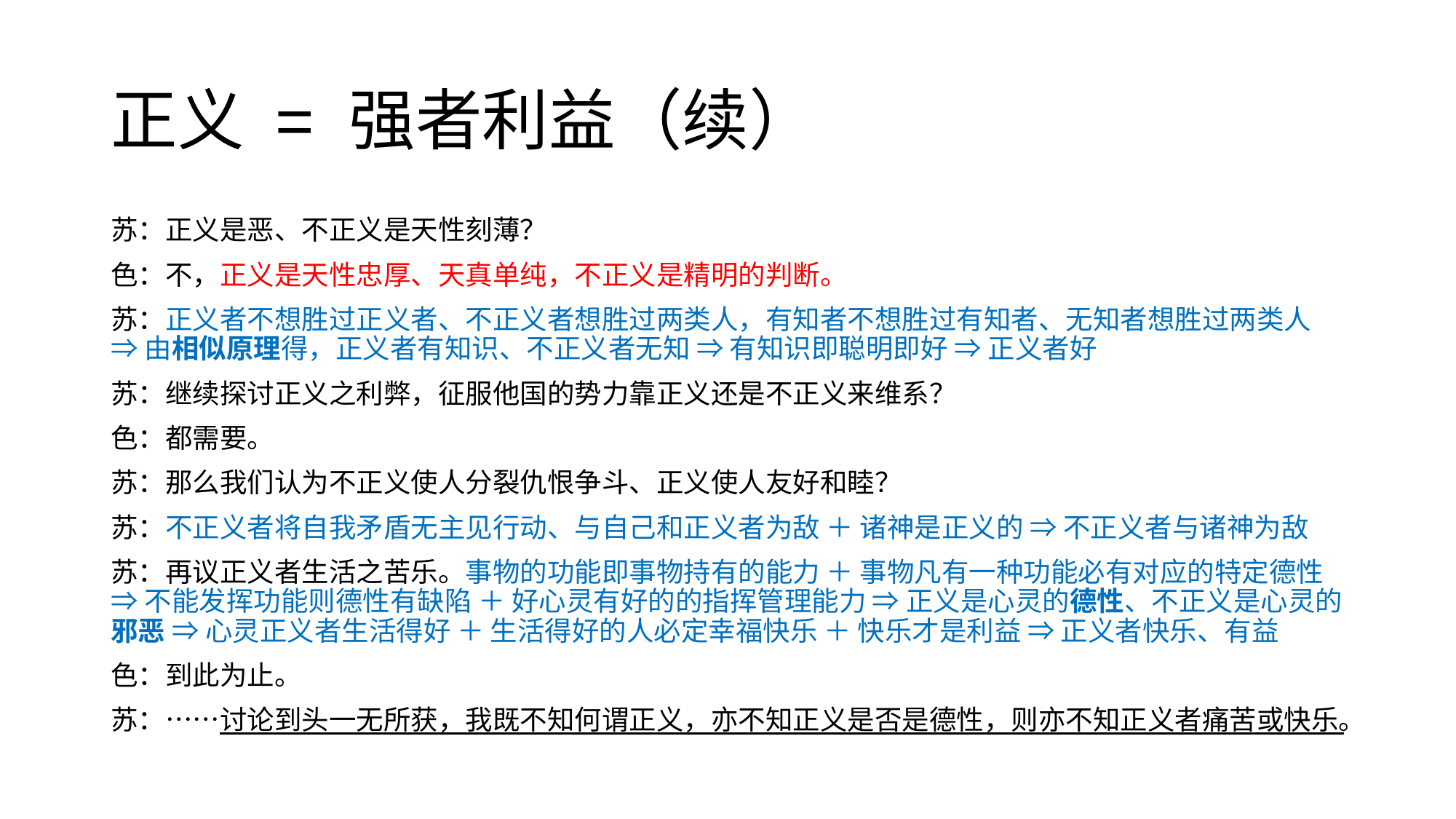

# 正义 = 强者利益（续）
苏：正义是恶、不正义是天性刻薄？
色：不，正义是天性忠厚、天真单纯，不正义是精明的判断。
苏：正义者不想胜过正义者、不正义者想胜过两类人，有知者不想胜过有知者、无知者想胜过两类人 ⇒ 由相似原理得，正义者有知识、不正义者无知 ⇒ 有知识即聪明即好 ⇒ 正义者好
苏：继续探讨正义之利弊，征服他国的势力靠正义还是不正义来维系？
色：都需要。
苏：那么我们认为不正义使人分裂仇恨争斗、正义使人友好和睦？
苏：不正义者将自我矛盾无主见行动、与自己和正义者为敌 ＋ 诸神是正义的 ⇒ 不正义者与诸神为敌
苏：再议正义者生活之苦乐。事物的功能即事物持有的能力 ＋ 事物凡有一种功能必有对应的特定德性 ⇒ 不能发挥功能则德性有缺陷 ＋ 好心灵有好的的指挥管理能力 ⇒ 正义是心灵的德性、不正义是心灵的邪恶 ⇒ 心灵正义者生活得好 ＋ 生活得好的人必定幸福快乐 ＋ 快乐才是利益 ⇒ 正义者快乐、有益
色：到此为止。
苏：……讨论到头一无所获，我既不知何谓正义，亦不知正义是否是德性，则亦不知正义者痛苦或快乐。